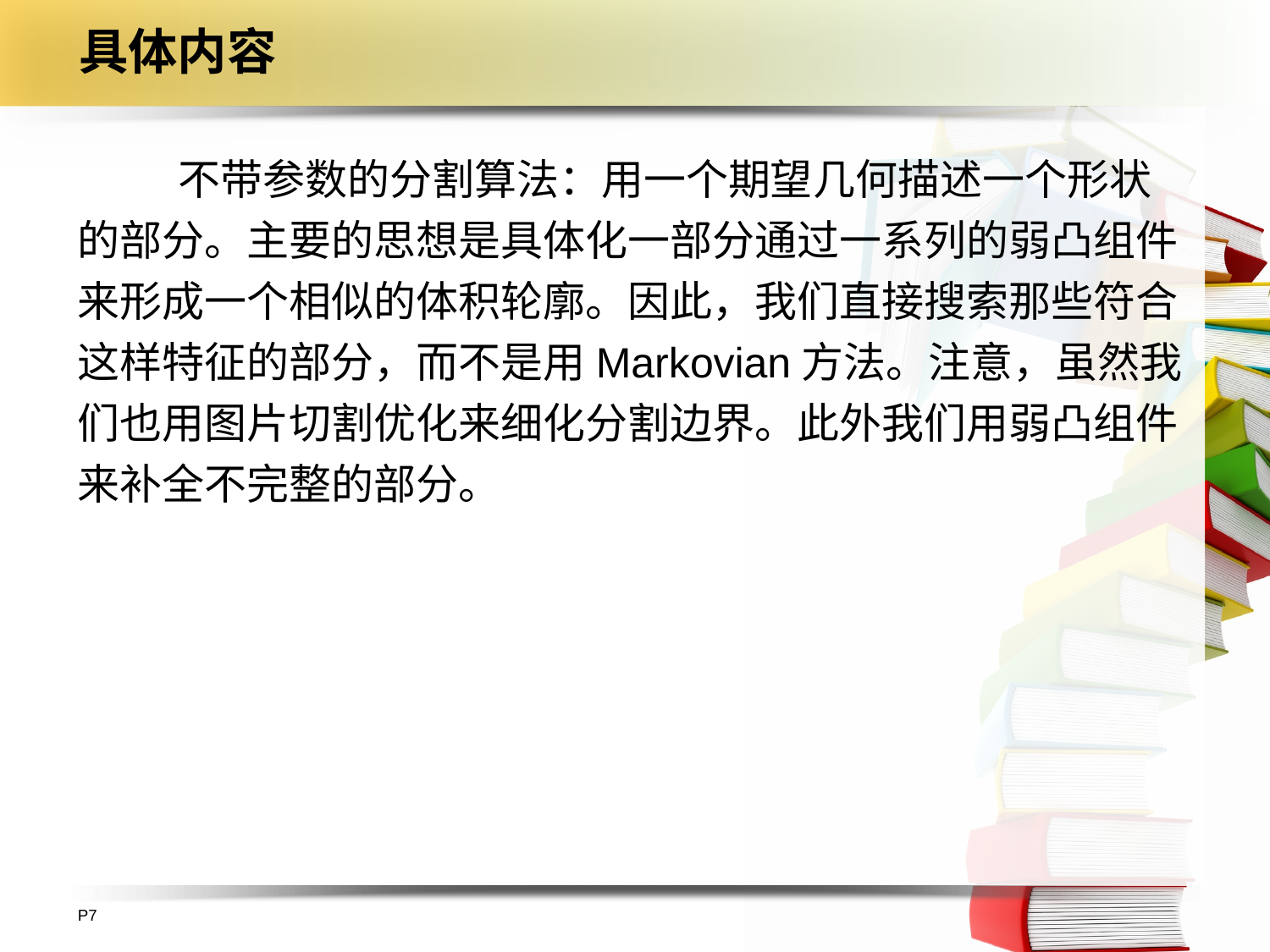

# 具体内容
不带参数的分割算法：用一个期望几何描述一个形状的部分。主要的思想是具体化一部分通过一系列的弱凸组件来形成一个相似的体积轮廓。因此，我们直接搜索那些符合这样特征的部分，而不是用Markovian方法。注意，虽然我们也用图片切割优化来细化分割边界。此外我们用弱凸组件来补全不完整的部分。
P7